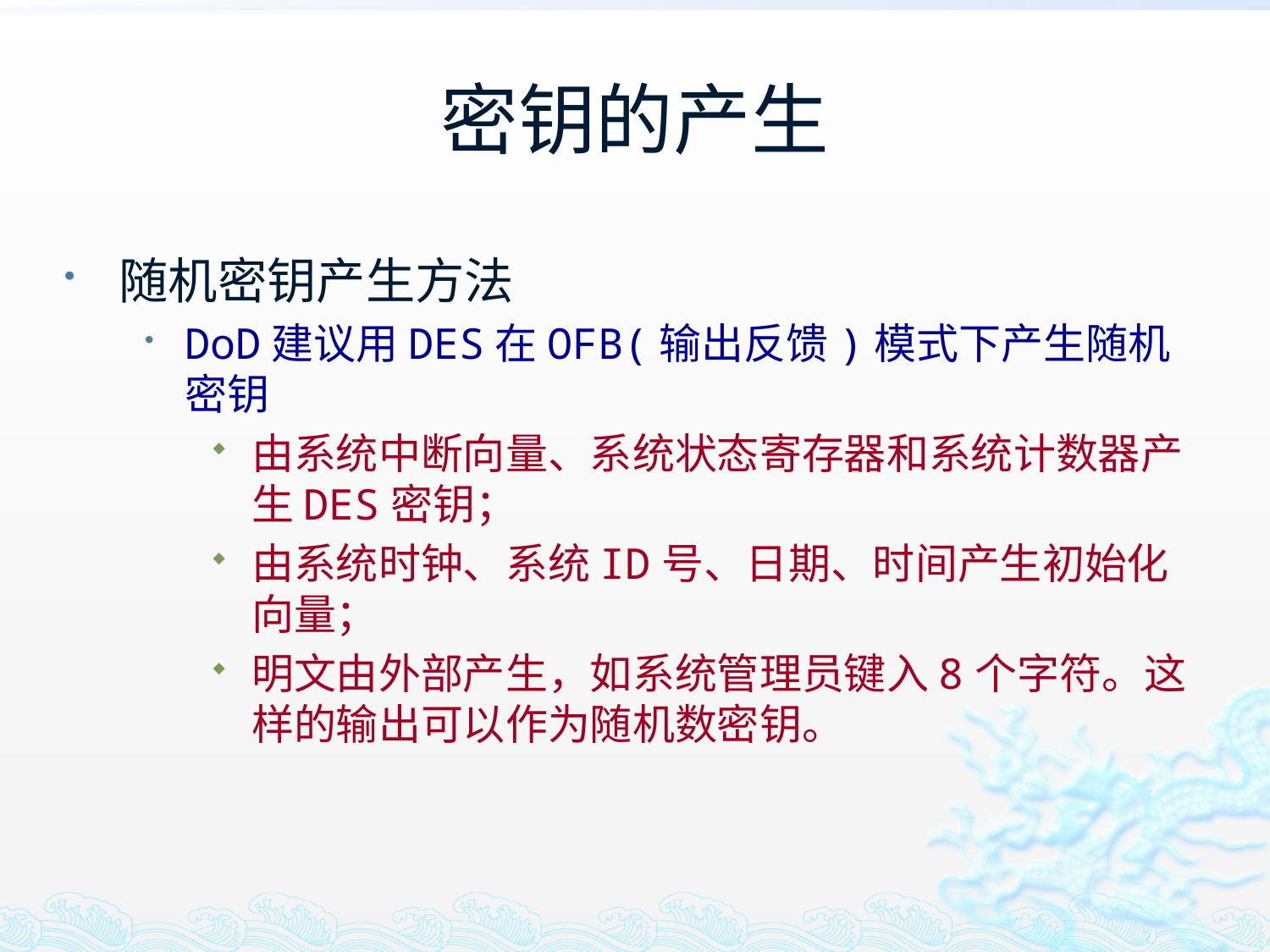

# 密钥的产生
随机密钥产生方法
DoD建议用DES在OFB(输出反馈)模式下产生随机密钥
由系统中断向量、系统状态寄存器和系统计数器产生DES密钥；
由系统时钟、系统ID号、日期、时间产生初始化向量；
明文由外部产生，如系统管理员键入8个字符。这样的输出可以作为随机数密钥。